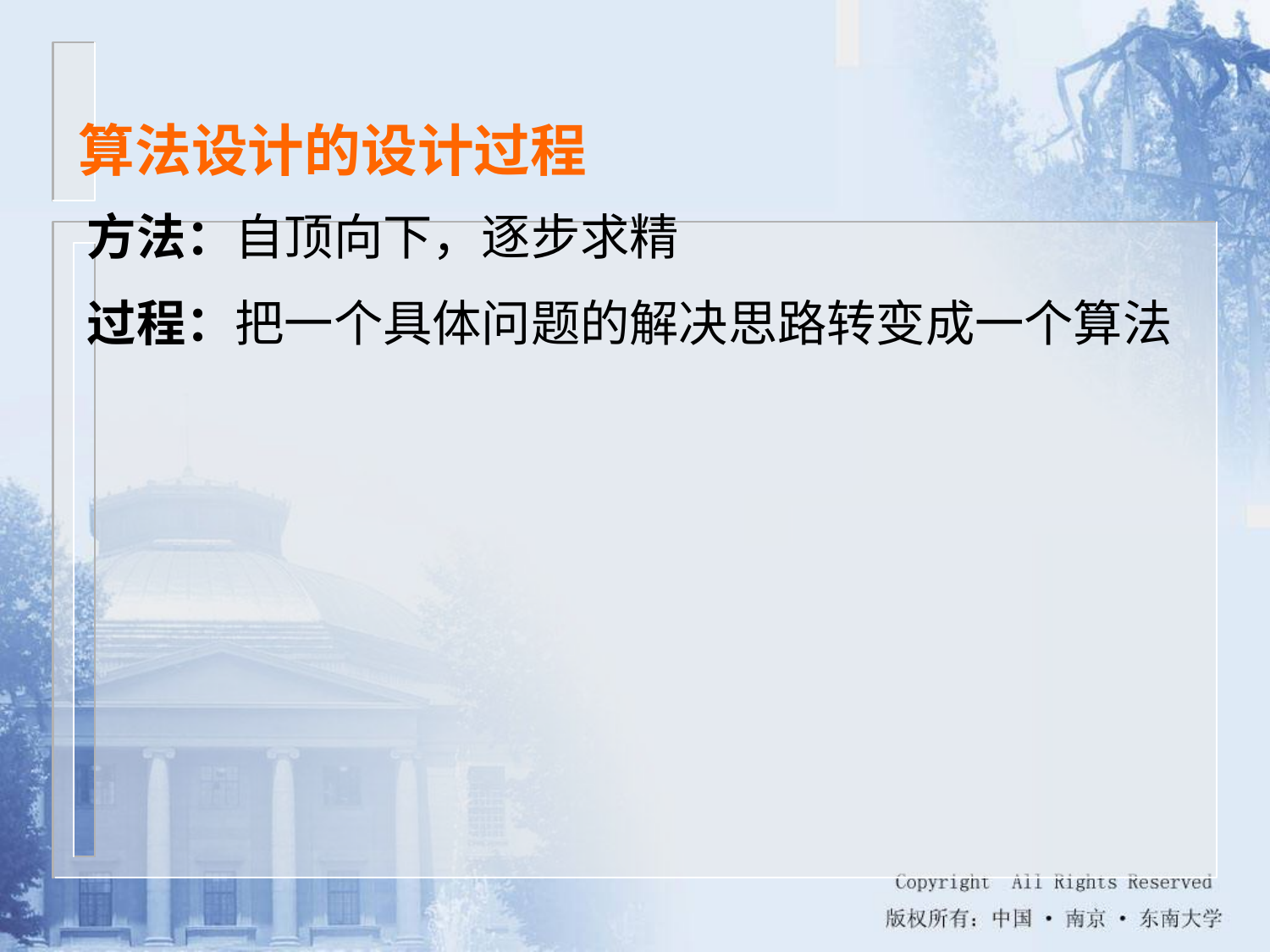

算法设计的设计过程
方法：自顶向下，逐步求精
过程：把一个具体问题的解决思路转变成一个算法